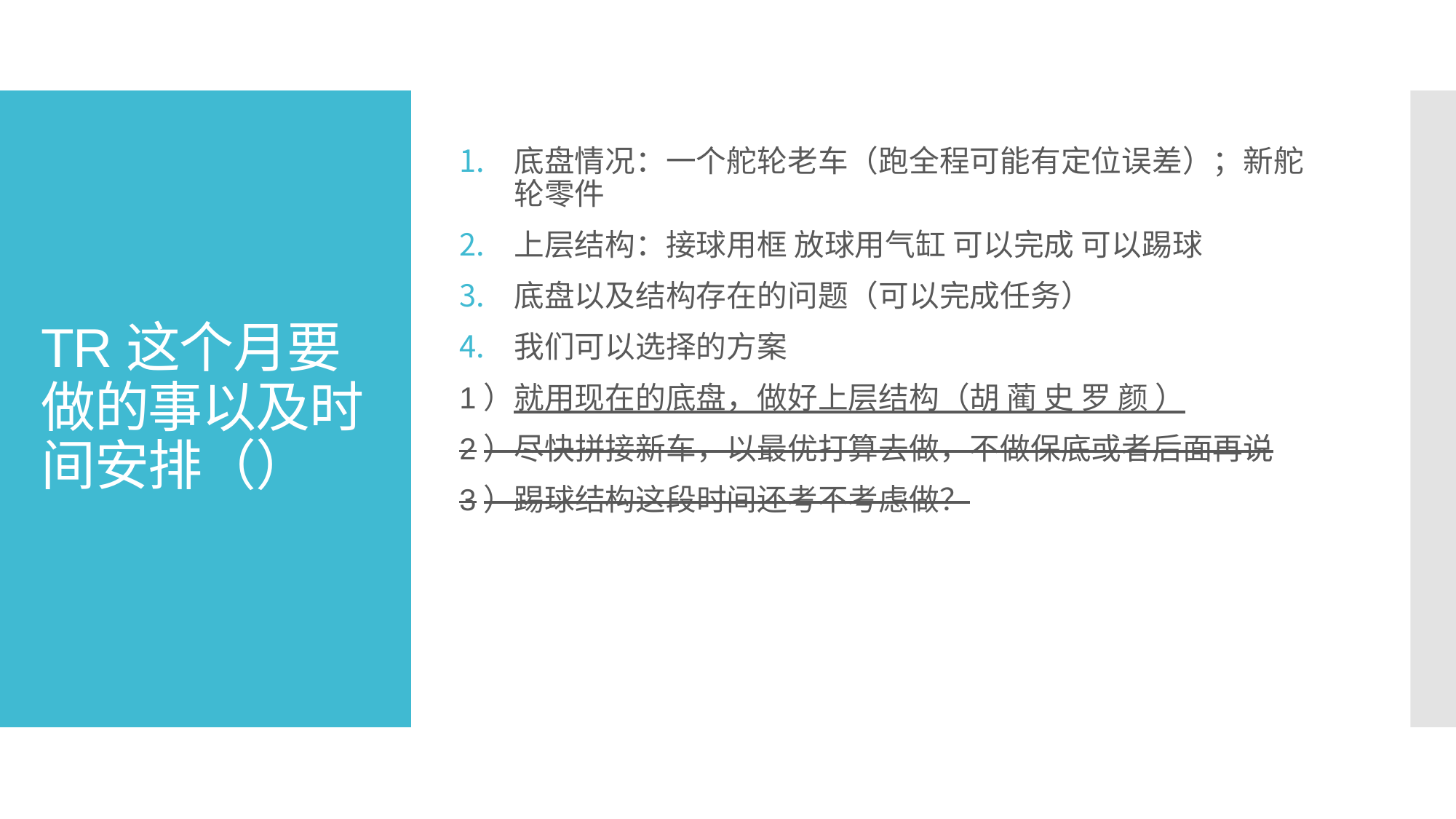

底盘情况：一个舵轮老车（跑全程可能有定位误差）；新舵轮零件
上层结构：接球用框 放球用气缸 可以完成 可以踢球
底盘以及结构存在的问题（可以完成任务）
我们可以选择的方案
1）就用现在的底盘，做好上层结构（胡 蔺 史 罗 颜 ）
2）尽快拼接新车，以最优打算去做，不做保底或者后面再说
3）踢球结构这段时间还考不考虑做？

# TR这个月要做的事以及时间安排（）